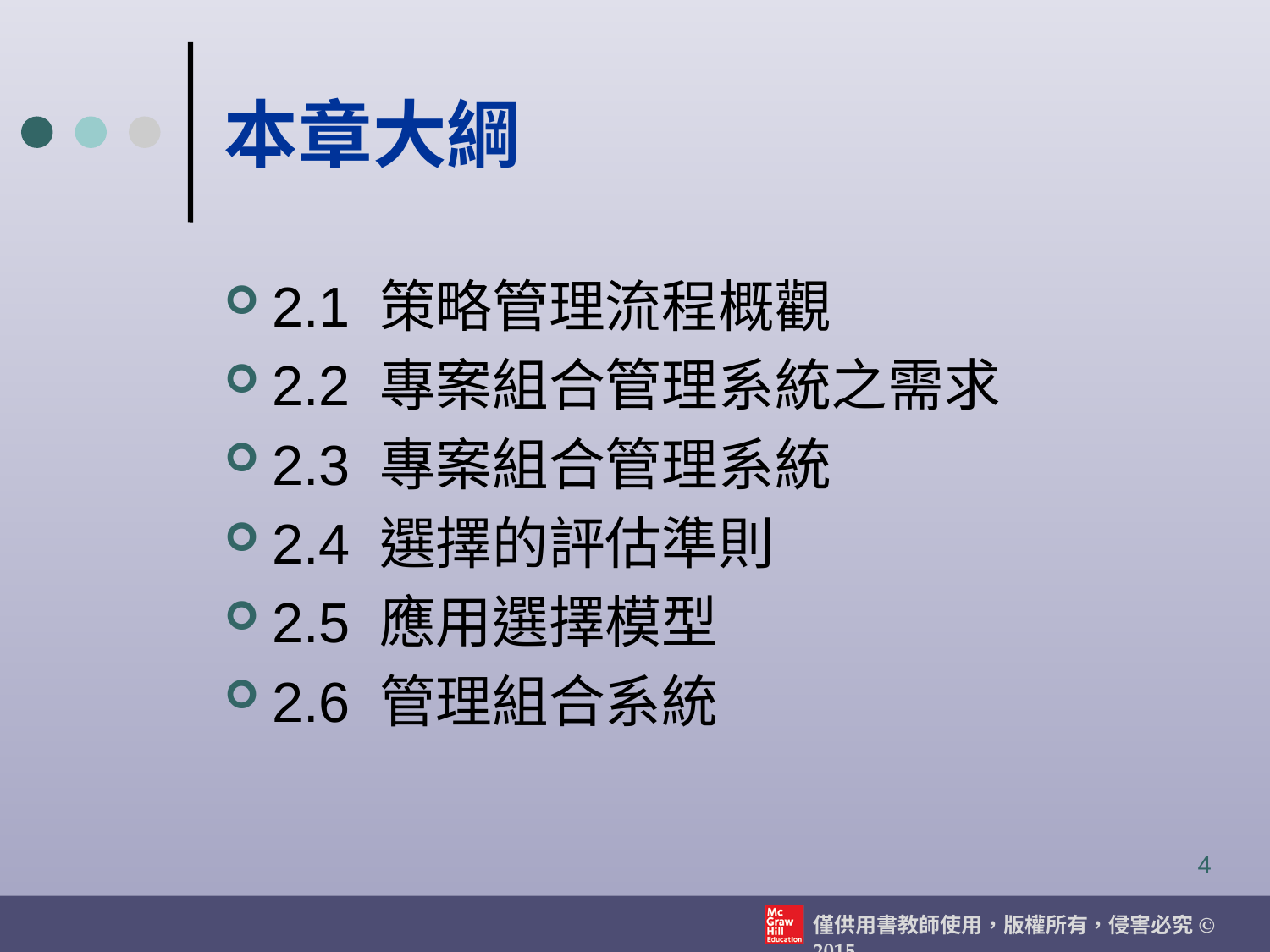

# 本章大綱
2.1 策略管理流程概觀
2.2 專案組合管理系統之需求
2.3 專案組合管理系統
2.4 選擇的評估準則
2.5 應用選擇模型
2.6 管理組合系統
4